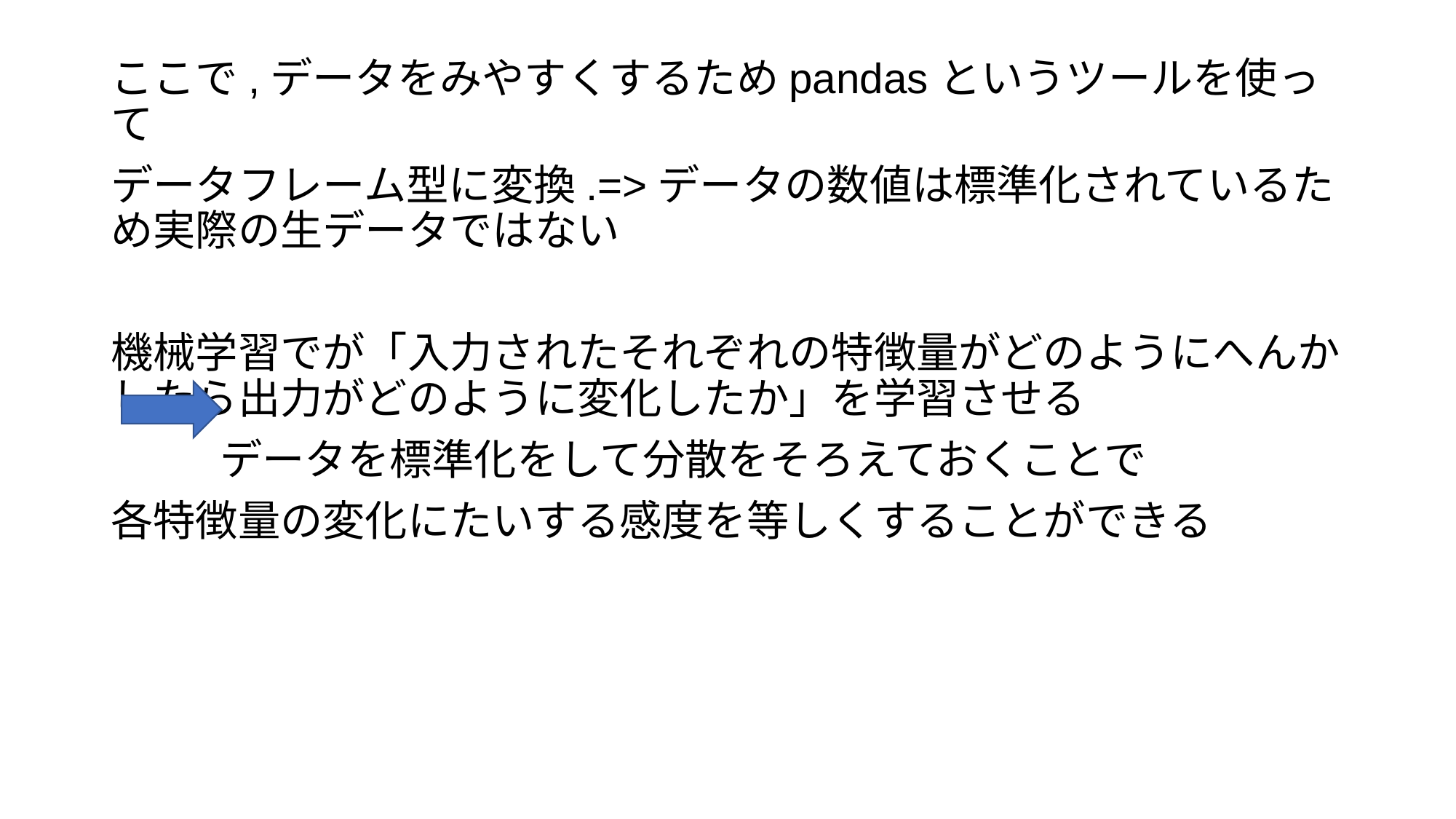

ここで,データをみやすくするためpandasというツールを使って
データフレーム型に変換.=>データの数値は標準化されているため実際の生データではない

機械学習でが「入力されたそれぞれの特徴量がどのようにへんかしたら出力がどのように変化したか」を学習させる
	データを標準化をして分散をそろえておくことで
各特徴量の変化にたいする感度を等しくすることができる